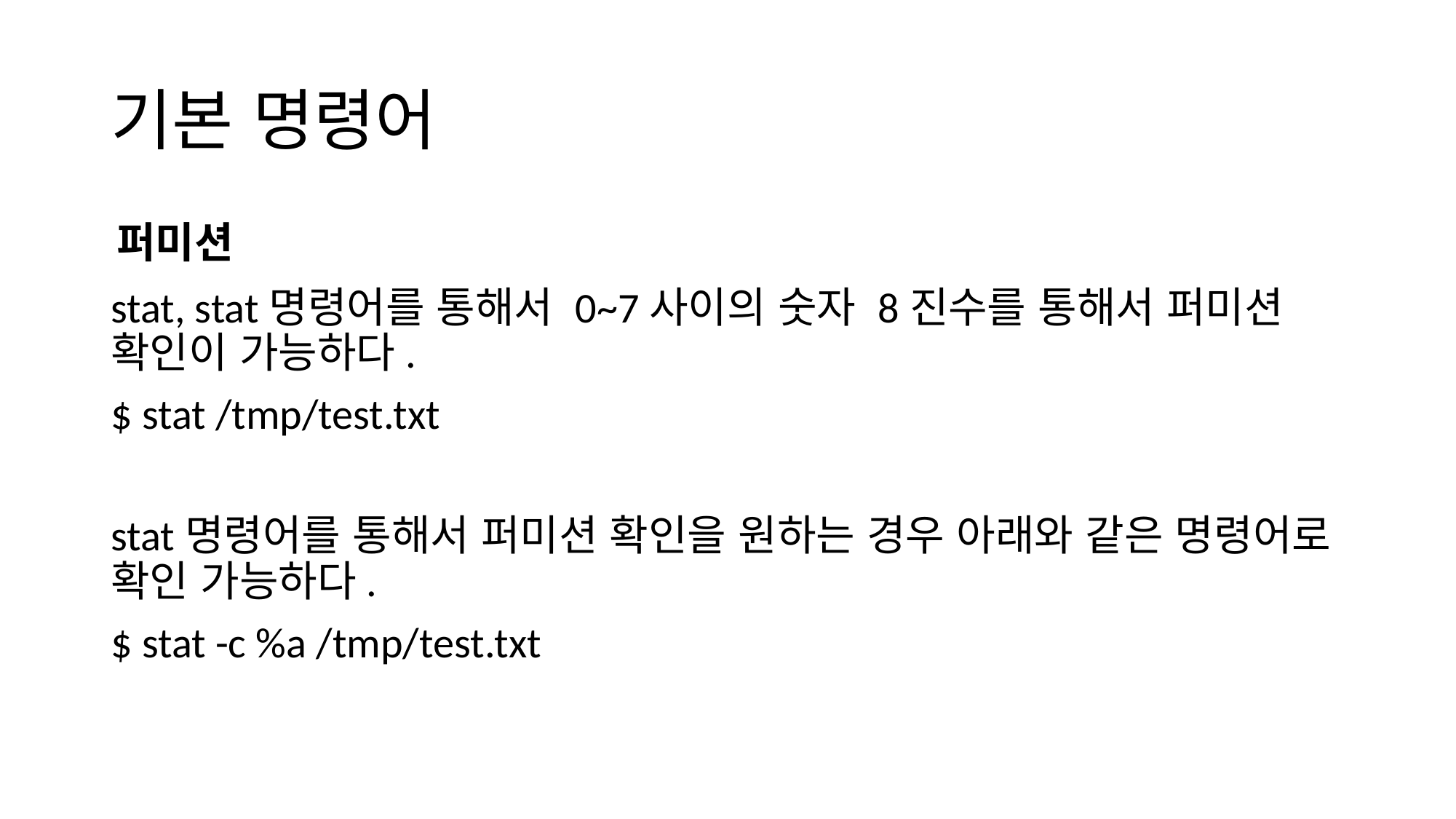

# 기본 명령어
퍼미션
stat, stat명령어를 통해서 0~7사이의 숫자 8진수를 통해서 퍼미션 확인이 가능하다.
$ stat /tmp/test.txt

stat명령어를 통해서 퍼미션 확인을 원하는 경우 아래와 같은 명령어로 확인 가능하다.
$ stat -c %a /tmp/test.txt